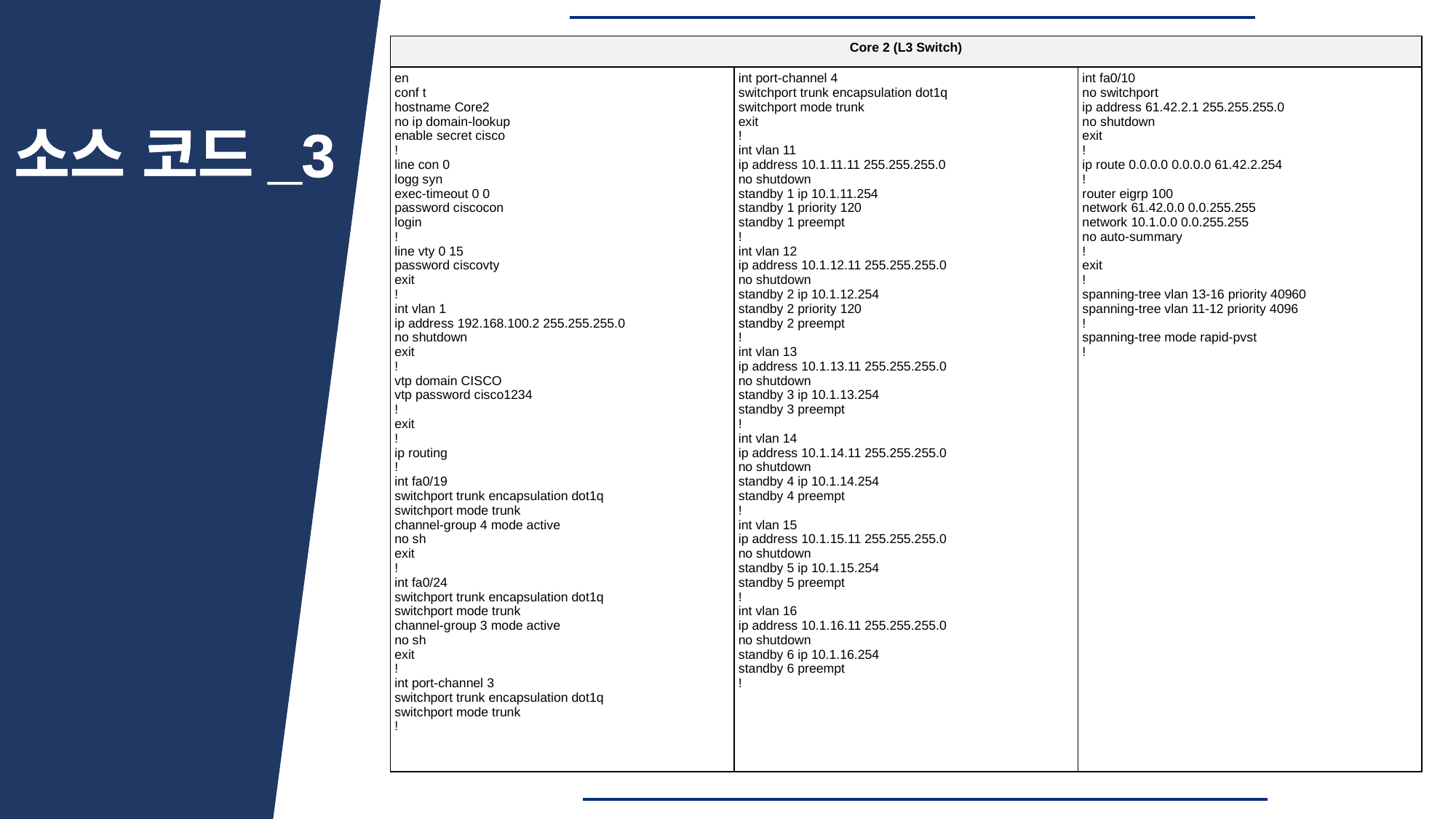

| Core 2 (L3 Switch) |  |  |
| --- | --- | --- |
| en conf t hostname Core2 no ip domain-lookup enable secret cisco ! line con 0 logg syn exec-timeout 0 0 password ciscocon login ! line vty 0 15 password ciscovty exit ! int vlan 1 ip address 192.168.100.2 255.255.255.0 no shutdown exit ! vtp domain CISCO vtp password cisco1234 ! exit ! ip routing ! int fa0/19 switchport trunk encapsulation dot1q switchport mode trunk channel-group 4 mode active no sh exit ! int fa0/24 switchport trunk encapsulation dot1q switchport mode trunk channel-group 3 mode active no sh exit ! int port-channel 3 switchport trunk encapsulation dot1q switchport mode trunk ! | int port-channel 4 switchport trunk encapsulation dot1q switchport mode trunk exit ! int vlan 11 ip address 10.1.11.11 255.255.255.0 no shutdown standby 1 ip 10.1.11.254 standby 1 priority 120 standby 1 preempt ! int vlan 12 ip address 10.1.12.11 255.255.255.0 no shutdown standby 2 ip 10.1.12.254 standby 2 priority 120 standby 2 preempt ! int vlan 13 ip address 10.1.13.11 255.255.255.0 no shutdown standby 3 ip 10.1.13.254 standby 3 preempt ! int vlan 14 ip address 10.1.14.11 255.255.255.0 no shutdown standby 4 ip 10.1.14.254 standby 4 preempt ! int vlan 15 ip address 10.1.15.11 255.255.255.0 no shutdown standby 5 ip 10.1.15.254 standby 5 preempt ! int vlan 16 ip address 10.1.16.11 255.255.255.0 no shutdown standby 6 ip 10.1.16.254 standby 6 preempt ! | int fa0/10 no switchport ip address 61.42.2.1 255.255.255.0 no shutdown exit ! ip route 0.0.0.0 0.0.0.0 61.42.2.254 ! router eigrp 100 network 61.42.0.0 0.0.255.255 network 10.1.0.0 0.0.255.255 no auto-summary ! exit ! spanning-tree vlan 13-16 priority 40960 spanning-tree vlan 11-12 priority 4096 ! spanning-tree mode rapid-pvst ! |
소스 코드_3